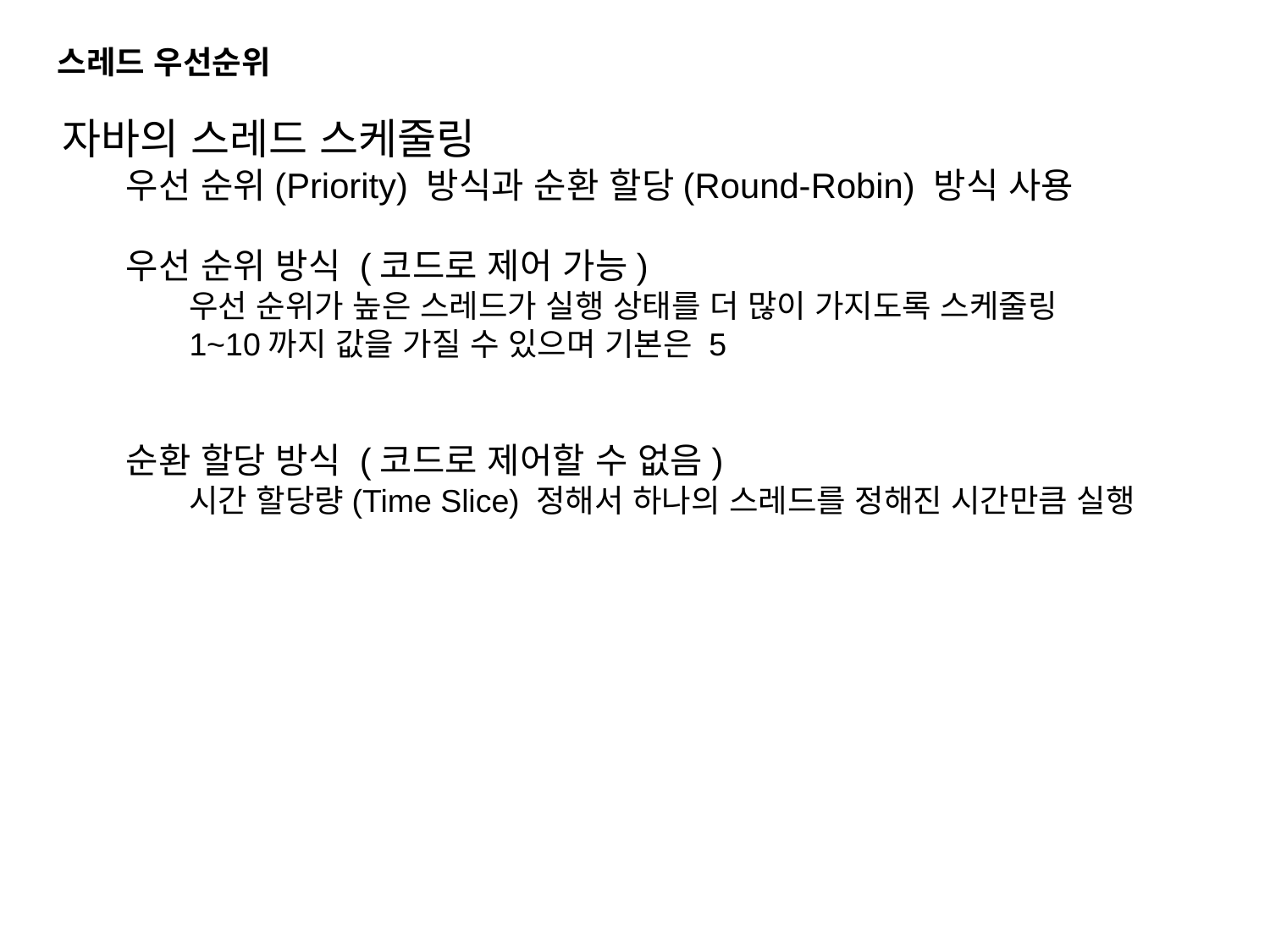

스레드 우선순위
자바의 스레드 스케줄링
우선 순위(Priority) 방식과 순환 할당(Round-Robin) 방식 사용

우선 순위 방식 (코드로 제어 가능)
우선 순위가 높은 스레드가 실행 상태를 더 많이 가지도록 스케줄링
1~10까지 값을 가질 수 있으며 기본은 5

순환 할당 방식 (코드로 제어할 수 없음)
시간 할당량(Time Slice) 정해서 하나의 스레드를 정해진 시간만큼 실행